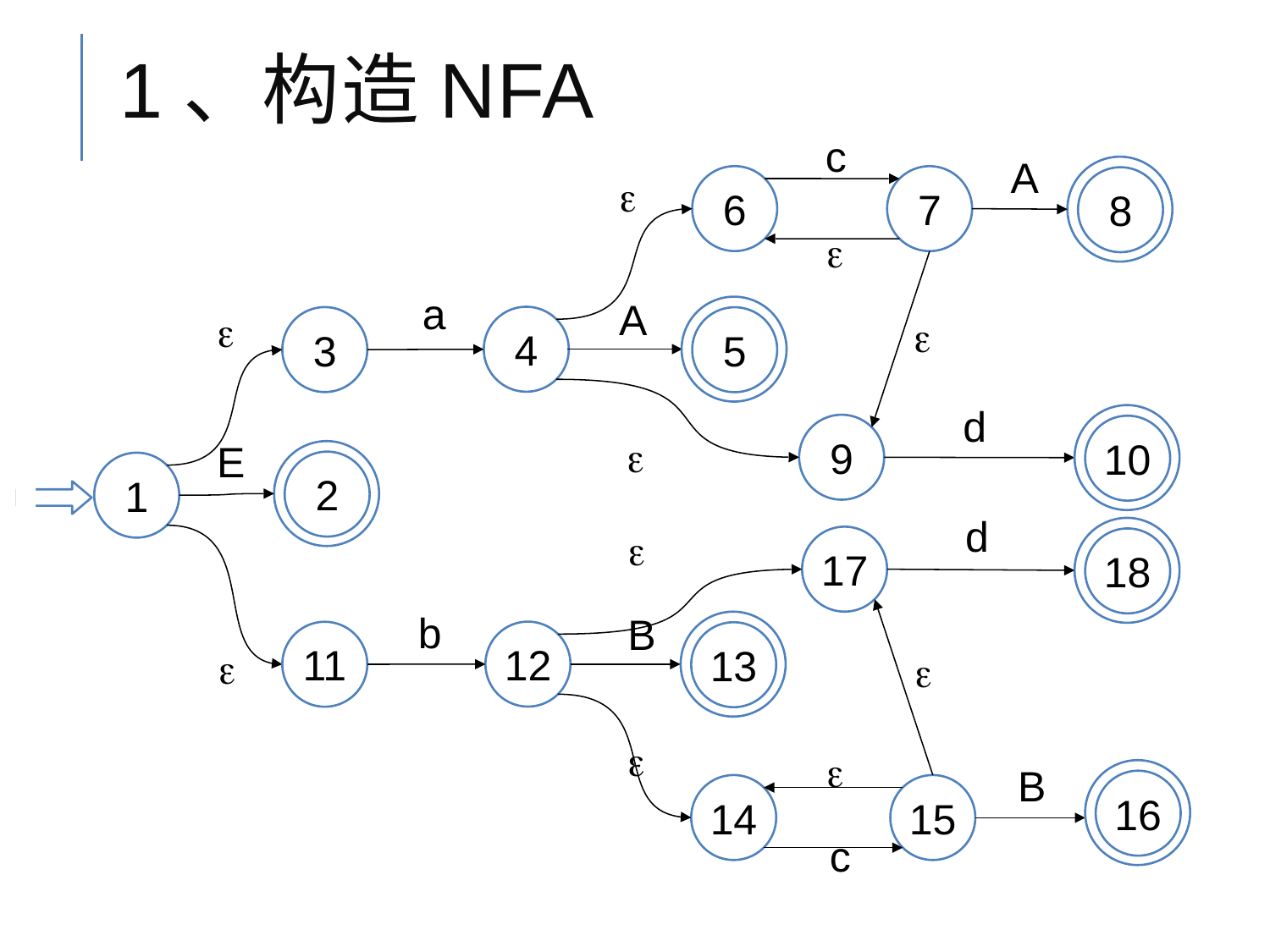

# 1、构造NFA
c
A

8
ε
6
7
ε
a
A

5
ε
ε
4
3
d

10
9
ε
E

2
1

d
ε

18
17
b
B

13
12
11
ε
ε
ε
ε
B

16
14
15
c
35